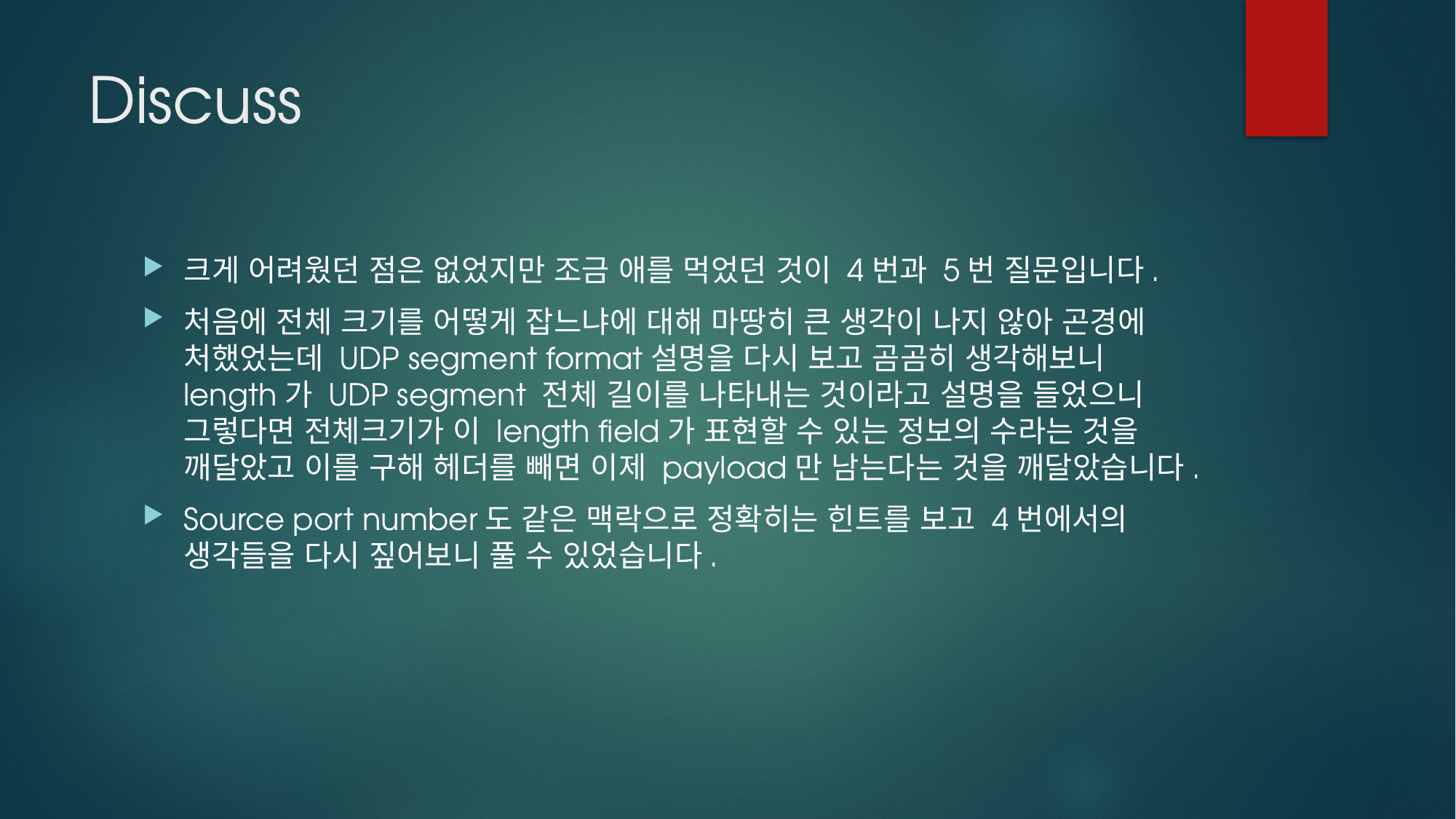

# Discuss
크게 어려웠던 점은 없었지만 조금 애를 먹었던 것이 4번과 5번 질문입니다.
처음에 전체 크기를 어떻게 잡느냐에 대해 마땅히 큰 생각이 나지 않아 곤경에 처했었는데 UDP segment format설명을 다시 보고 곰곰히 생각해보니 length가 UDP segment 전체 길이를 나타내는 것이라고 설명을 들었으니 그렇다면 전체크기가 이 length field가 표현할 수 있는 정보의 수라는 것을 깨달았고 이를 구해 헤더를 빼면 이제 payload만 남는다는 것을 깨달았습니다.
Source port number도 같은 맥락으로 정확히는 힌트를 보고 4번에서의 생각들을 다시 짚어보니 풀 수 있었습니다.